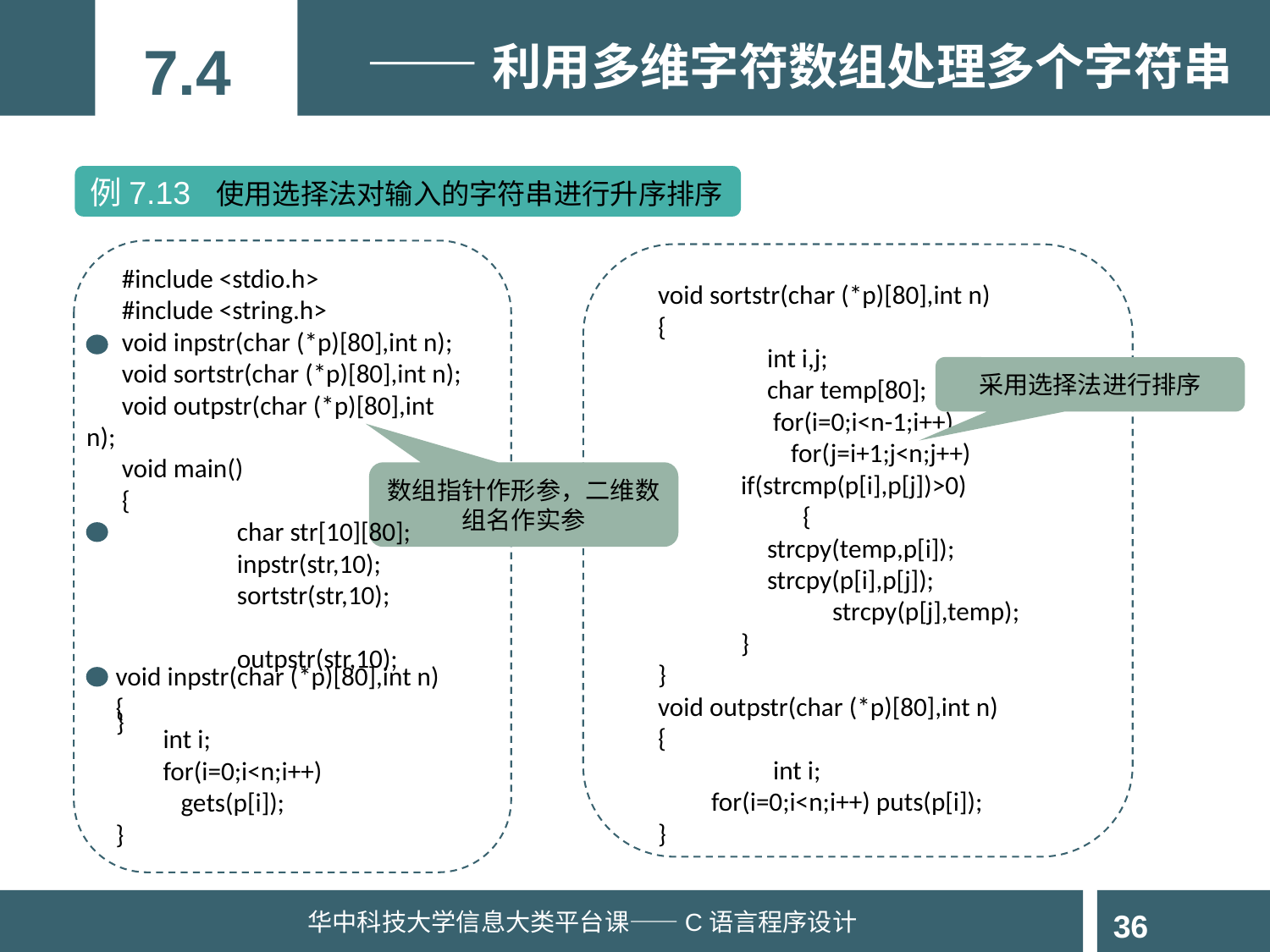

——利用多维字符数组处理多个字符串
7.4
例7.13  使用选择法对输入的字符串进行升序排序

      #include <stdio.h>
      #include <string.h>
      void inpstr(char (*p)[80],int n);
      void sortstr(char (*p)[80],int n);
      void outpstr(char (*p)[80],int n);
      void main()
      {
     	    char str[10][80];
	    inpstr(str,10);
        	    sortstr(str,10);
        	    outpstr(str,10);
     }
     void sortstr(char (*p)[80],int n)
     {
          	  int i,j;
      	  char temp[80];
     	   for(i=0;i<n-1;i++)
	      for(j=i+1;j<n;j++)
                   if(strcmp(p[i],p[j])>0)
	        {
              	  strcpy(temp,p[i]);
                	  strcpy(p[i],p[j]);
	             strcpy(p[j],temp);
                   }
     }
     void outpstr(char (*p)[80],int n)
     {
        	   int i;
              for(i=0;i<n;i++) puts(p[i]);
     }

采用选择法进行排序
数组指针作形参，二维数组名作实参

void inpstr(char (*p)[80],int n) {
        int i;
        for(i=0;i<n;i++)
           gets(p[i]);
}